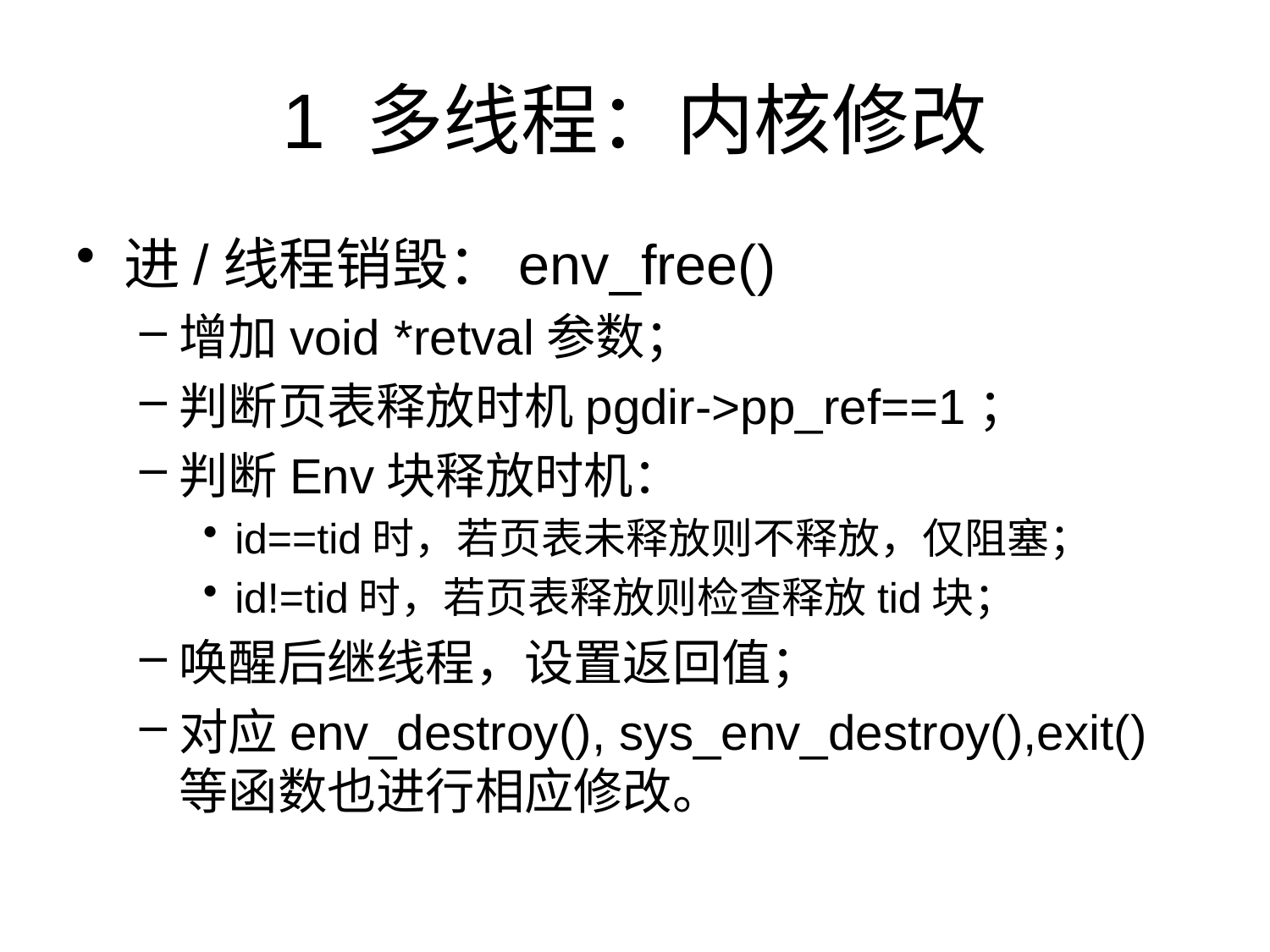

# 1 多线程：内核修改
进/线程销毁：env_free()
增加void *retval参数；
判断页表释放时机pgdir->pp_ref==1；
判断Env块释放时机：
id==tid时，若页表未释放则不释放，仅阻塞；
id!=tid时，若页表释放则检查释放tid块；
唤醒后继线程，设置返回值；
对应env_destroy(), sys_env_destroy(),exit()等函数也进行相应修改。